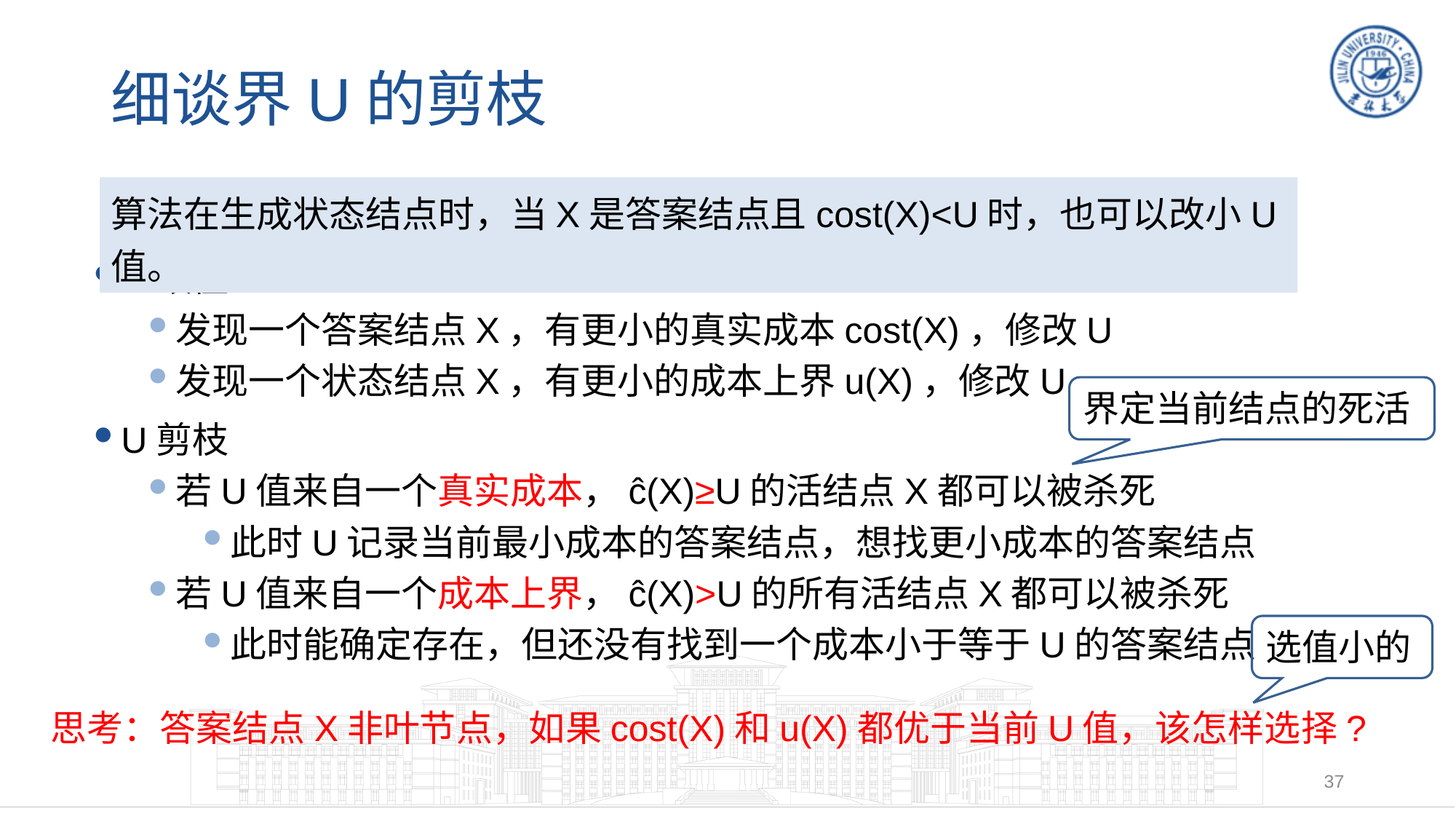

# 细谈界U的剪枝
算法在生成状态结点时，当X是答案结点且cost(X)<U时，也可以改小U值。
U改值
发现一个答案结点X，有更小的真实成本cost(X)，修改U
发现一个状态结点X，有更小的成本上界u(X)，修改U
U剪枝
若U值来自一个真实成本，ĉ(X)≥U的活结点X都可以被杀死
此时U记录当前最小成本的答案结点，想找更小成本的答案结点
若U值来自一个成本上界，ĉ(X)>U的所有活结点X都可以被杀死
此时能确定存在，但还没有找到一个成本小于等于U的答案结点
界定当前结点的死活
选值小的
思考：答案结点X非叶节点，如果cost(X)和u(X)都优于当前U值，该怎样选择?
37